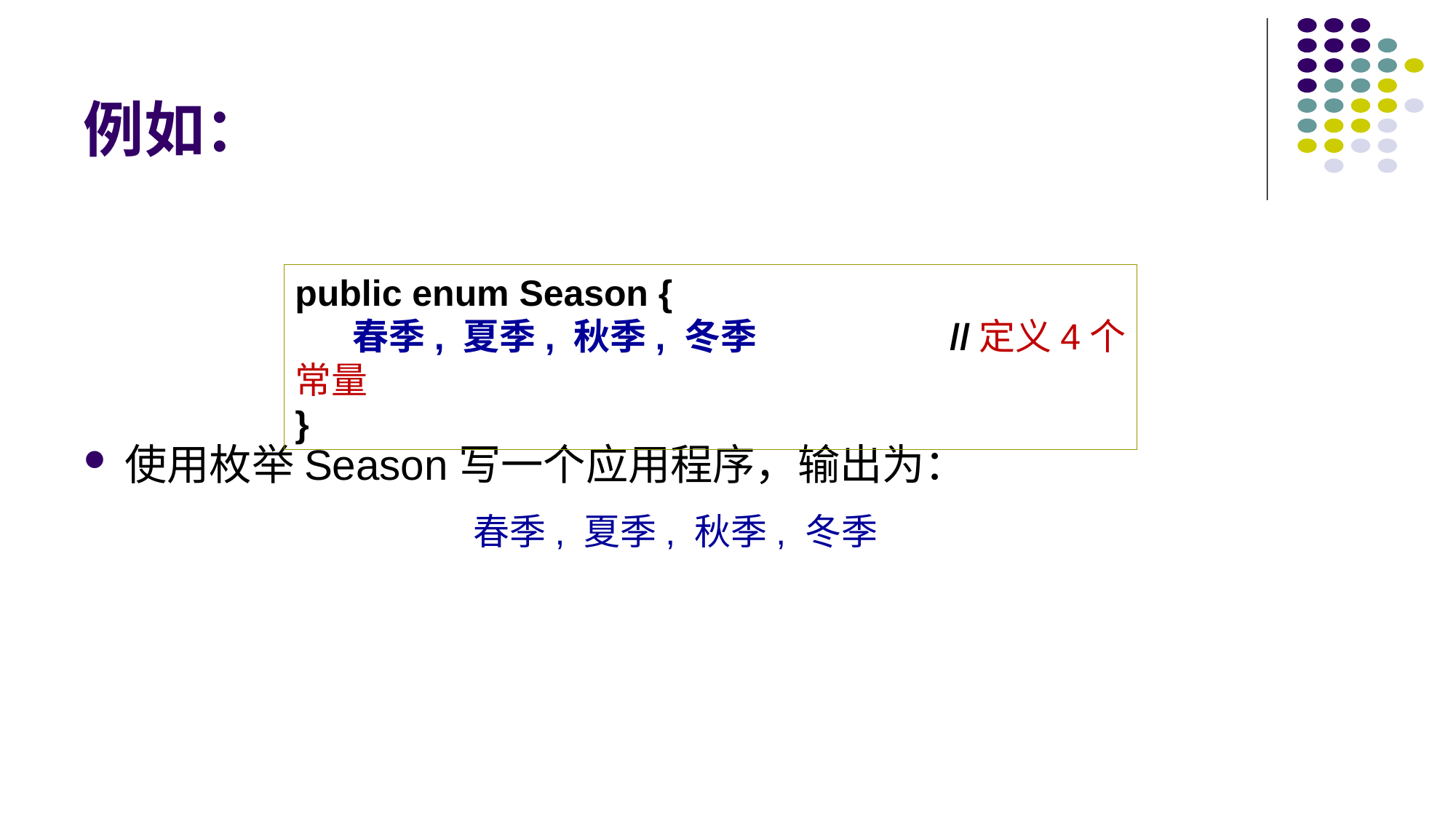

# 例如：

使用枚举Season写一个应用程序，输出为：
public enum Season {
      春季, 夏季, 秋季, 冬季		//定义4个常量
}
春季, 夏季, 秋季, 冬季
36